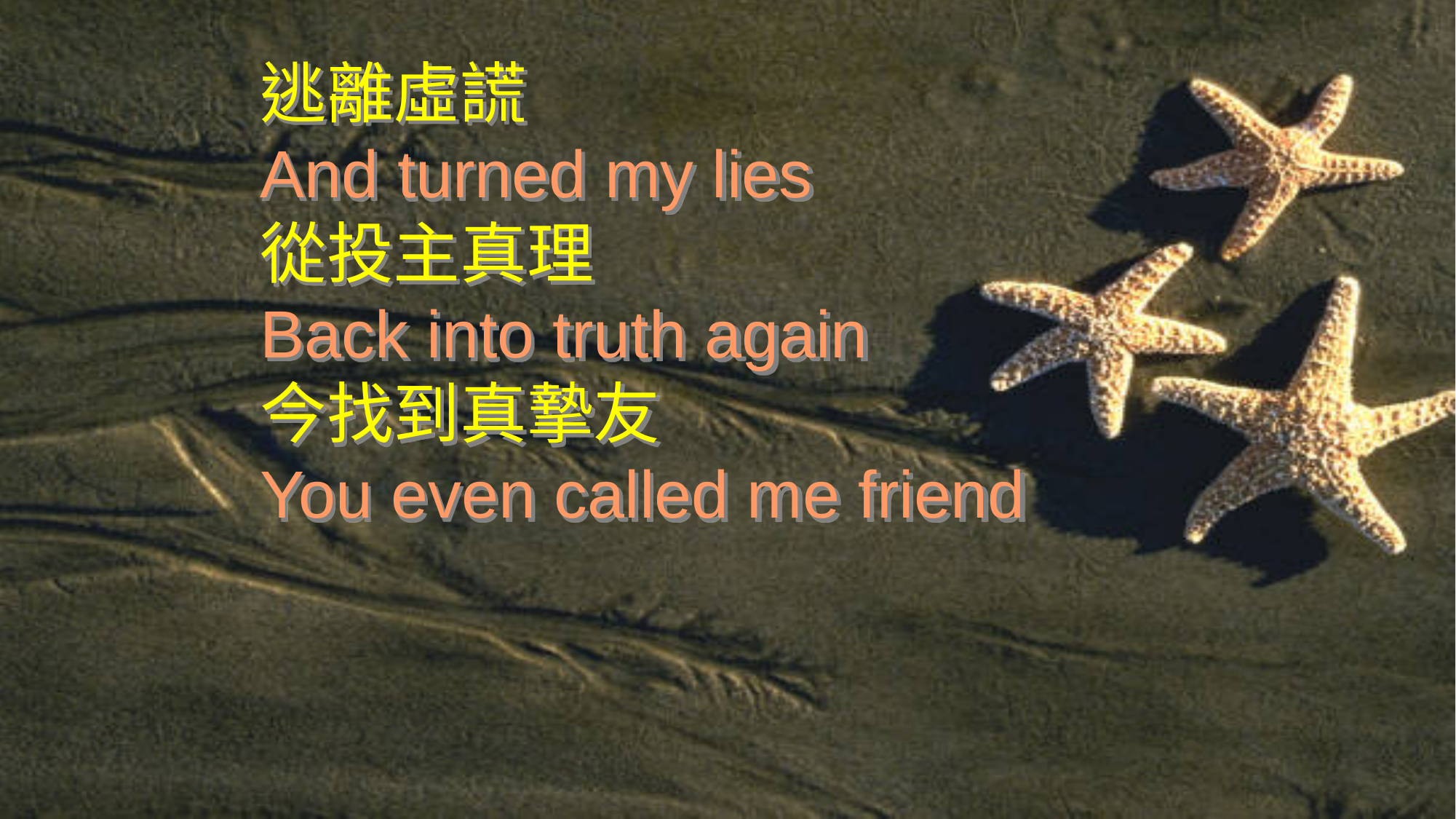

逃離虛謊
And turned my lies
從投主真理
Back into truth again
今找到真摯友
You even called me friend